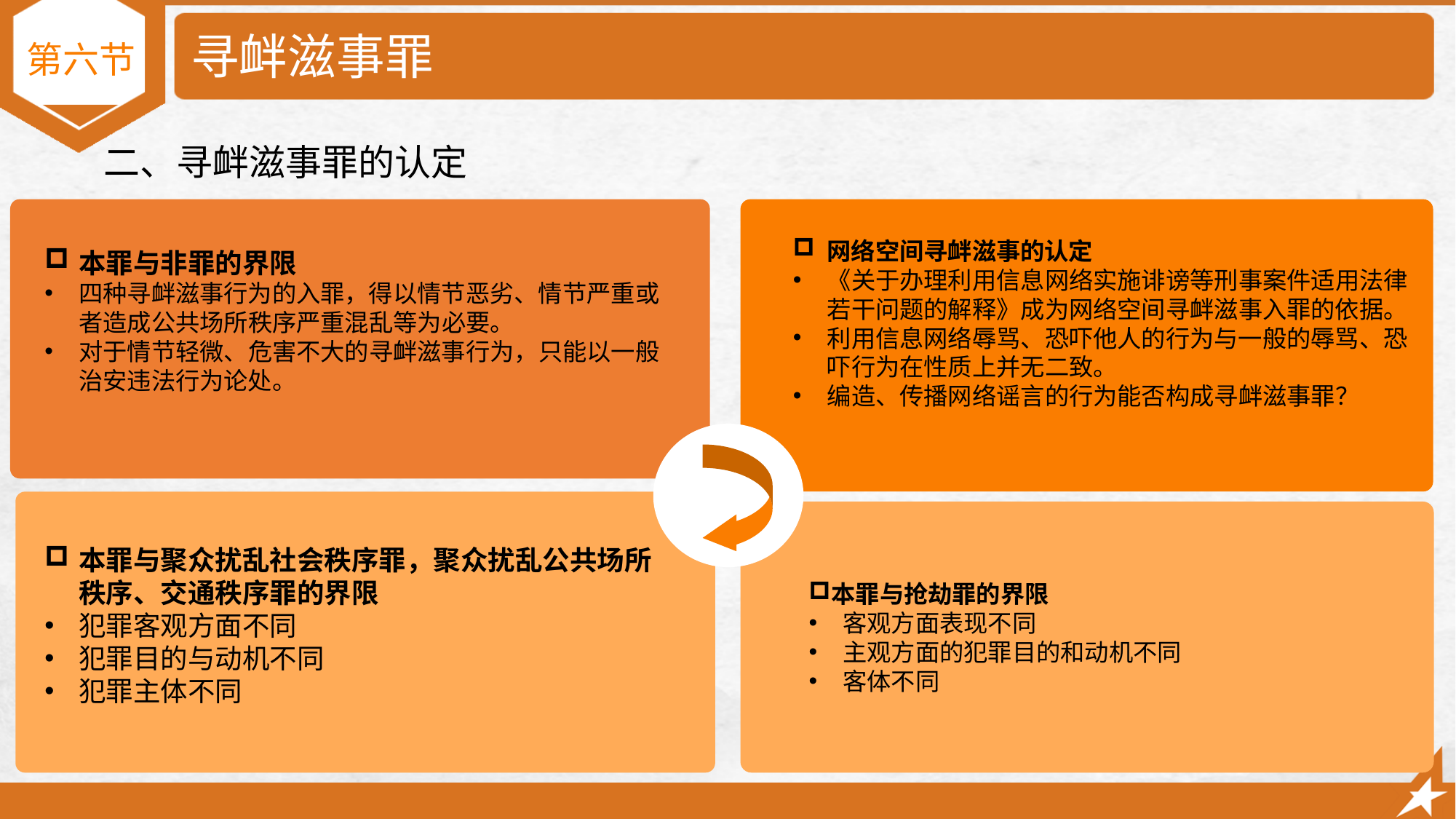

# 寻衅滋事罪
第六节
二、寻衅滋事罪的认定

网络空间寻衅滋事的认定
《关于办理利用信息网络实施诽谤等刑事案件适用法律若干问题的解释》成为网络空间寻衅滋事入罪的依据。
利用信息网络辱骂、恐吓他人的行为与一般的辱骂、恐吓行为在性质上并无二致。
编造、传播网络谣言的行为能否构成寻衅滋事罪？
本罪与非罪的界限
四种寻衅滋事行为的入罪，得以情节恶劣、情节严重或者造成公共场所秩序严重混乱等为必要。
对于情节轻微、危害不大的寻衅滋事行为，只能以一般治安违法行为论处。

本罪与抢劫罪的界限
客观方面表现不同
主观方面的犯罪目的和动机不同
客体不同
本罪与聚众扰乱社会秩序罪，聚众扰乱公共场所秩序、交通秩序罪的界限
犯罪客观方面不同
犯罪目的与动机不同
犯罪主体不同